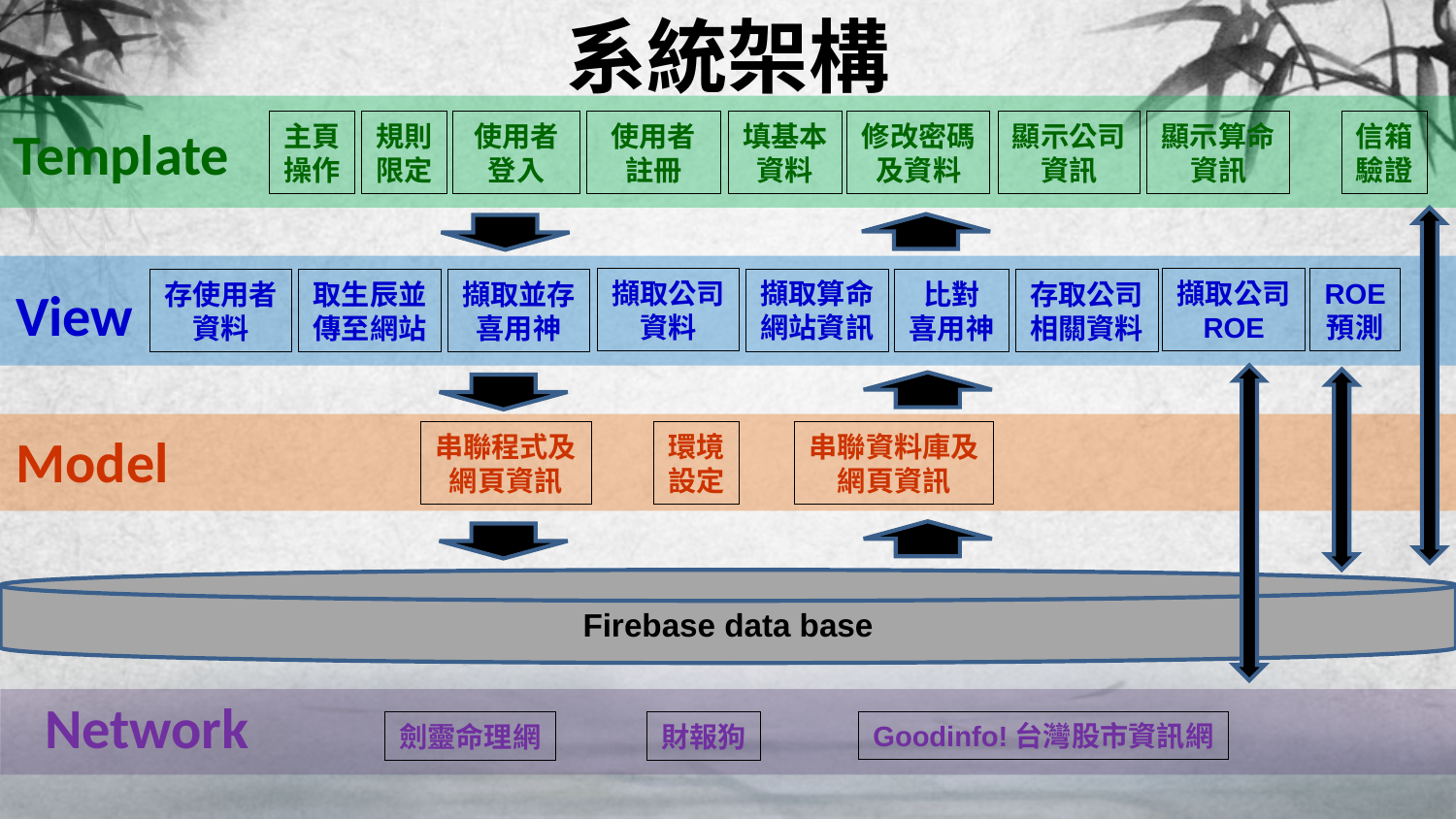

系統架構

修改密碼
及資料
Template
規則
限定
使用者
登入
使用者
註冊
顯示公司
資訊
信箱
驗證
顯示算命
資訊
主頁
操作
填基本
資料

ROE
預測
擷取公司
資料
擷取公司
ROE
擷取算命
網站資訊
擷取並存
喜用神
存使用者
資料
取生辰並
傳至網站
比對
喜用神
存取公司
相關資料
View

Model
串聯程式及
網頁資訊
環境
設定
串聯資料庫及
網頁資訊

Firebase data base
Network

Goodinfo!台灣股市資訊網
劍靈命理網
財報狗